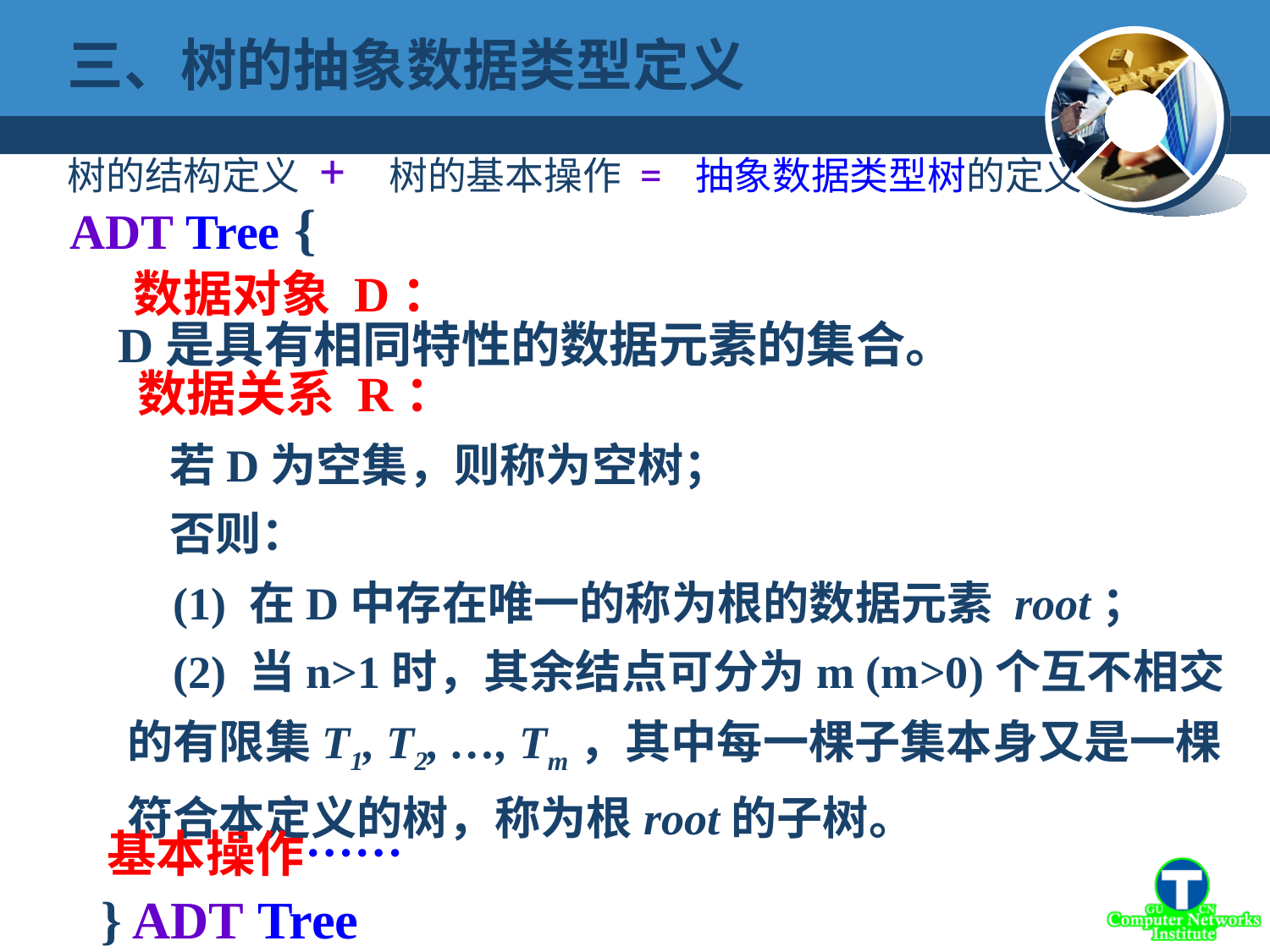

三、树的抽象数据类型定义
树的结构定义 + 树的基本操作 = 抽象数据类型树的定义
ADT Tree {
数据对象 D：
D是具有相同特性的数据元素的集合。
 数据关系 R：
   若D为空集，则称为空树；
   否则：
    (1) 在D中存在唯一的称为根的数据元素 root；
    (2) 当n>1时，其余结点可分为m (m>0)个互不相交的有限集T1, T2, …, Tm，其中每一棵子集本身又是一棵符合本定义的树，称为根root的子树。
基本操作……
11
} ADT Tree